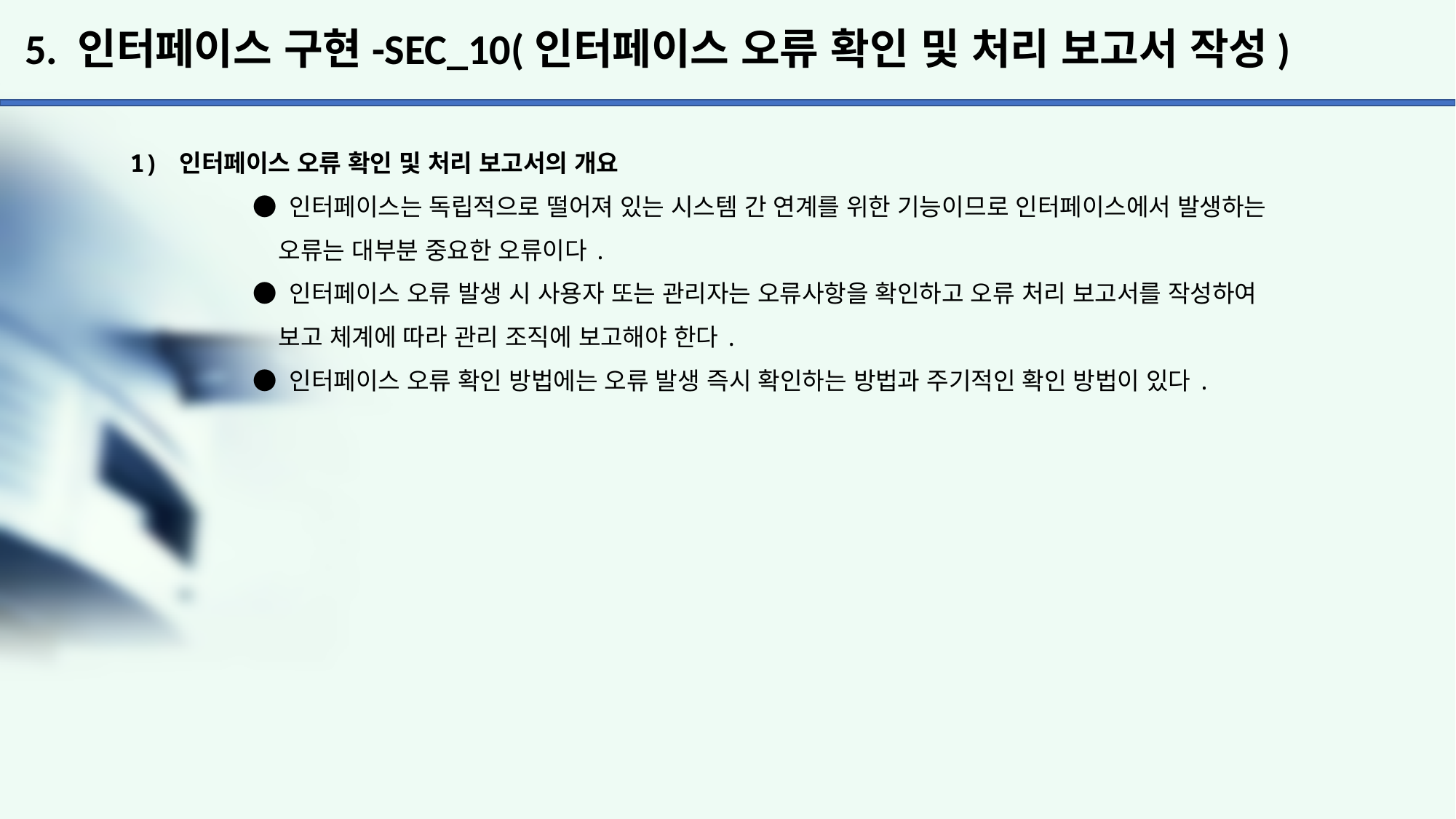

# 5. 인터페이스 구현-SEC_10(인터페이스 오류 확인 및 처리 보고서 작성)
1) 인터페이스 오류 확인 및 처리 보고서의 개요
	  ● 인터페이스는 독립적으로 떨어져 있는 시스템 간 연계를 위한 기능이므로 인터페이스에서 발생하는
	     오류는 대부분 중요한 오류이다.
	  ● 인터페이스 오류 발생 시 사용자 또는 관리자는 오류사항을 확인하고 오류 처리 보고서를 작성하여
	     보고 체계에 따라 관리 조직에 보고해야 한다.
	  ● 인터페이스 오류 확인 방법에는 오류 발생 즉시 확인하는 방법과 주기적인 확인 방법이 있다.